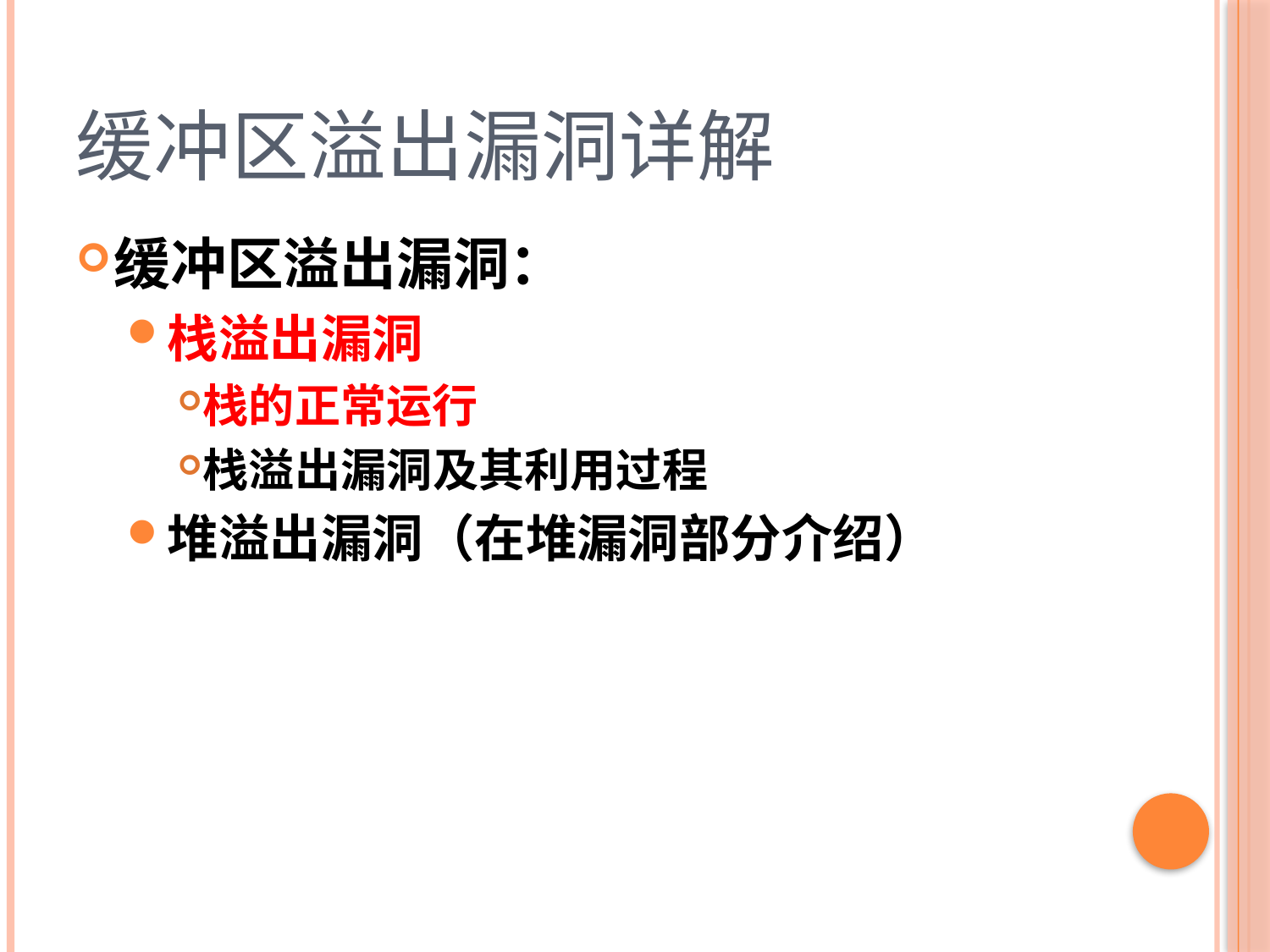

# 缓冲区溢出漏洞详解
缓冲区溢出漏洞：
栈溢出漏洞
栈的正常运行
栈溢出漏洞及其利用过程
堆溢出漏洞（在堆漏洞部分介绍）